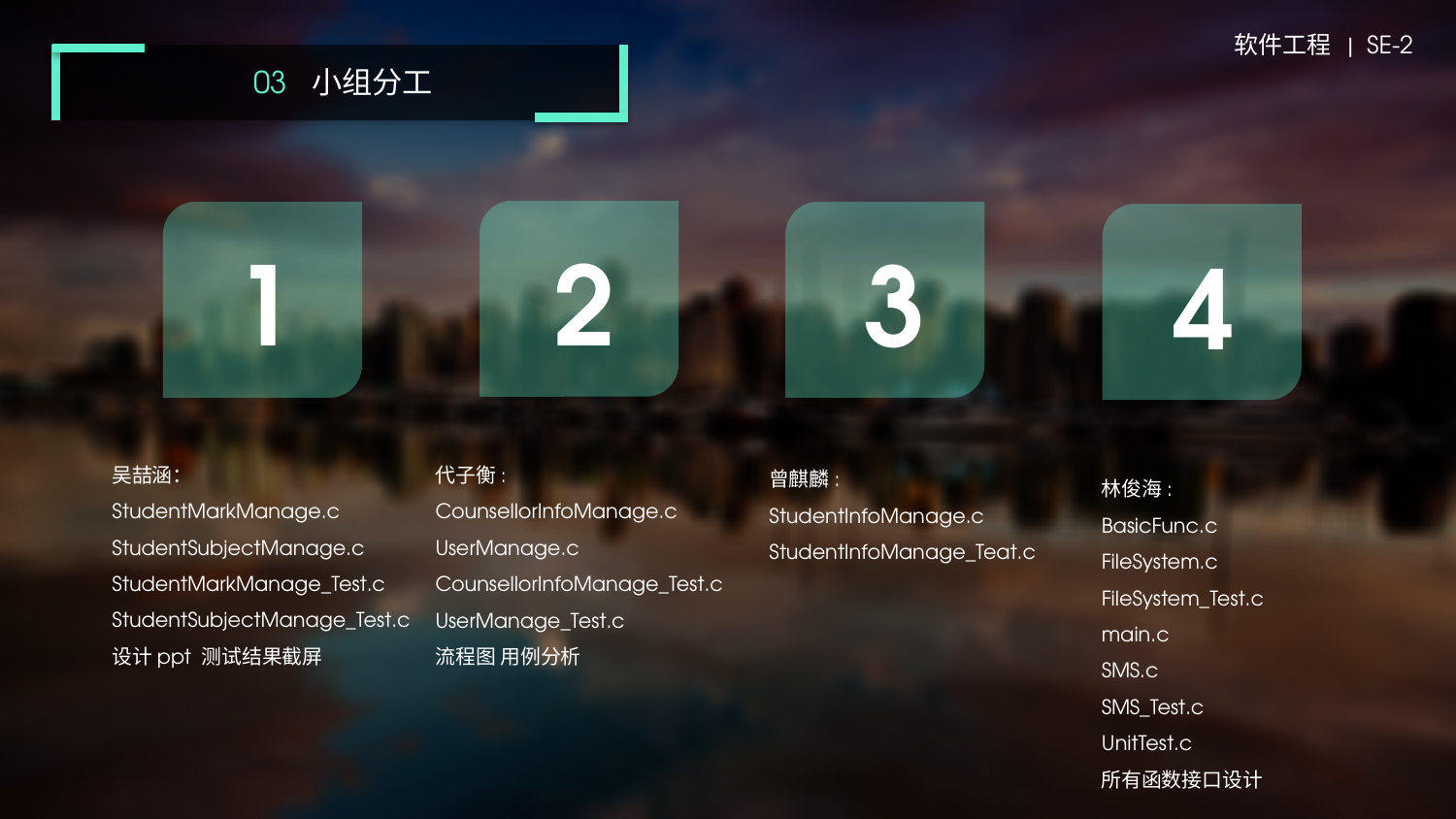

软件工程  |  SE-2

03  小组分工

1
2
3
4
吴喆涵：
StudentMarkManage.c
StudentSubjectManage.c
StudentMarkManage_Test.c
StudentSubjectManage_Test.c
设计ppt 测试结果截屏

代子衡:
CounsellorInfoManage.c
UserManage.c
CounsellorInfoManage_Test.c
UserManage_Test.c
流程图 用例分析
曾麒麟:
StudentInfoManage.c
StudentInfoManage_Teat.c
林俊海:
BasicFunc.c
FileSystem.c
FileSystem_Test.c
main.c
SMS.c
SMS_Test.c
UnitTest.c
所有函数接口设计